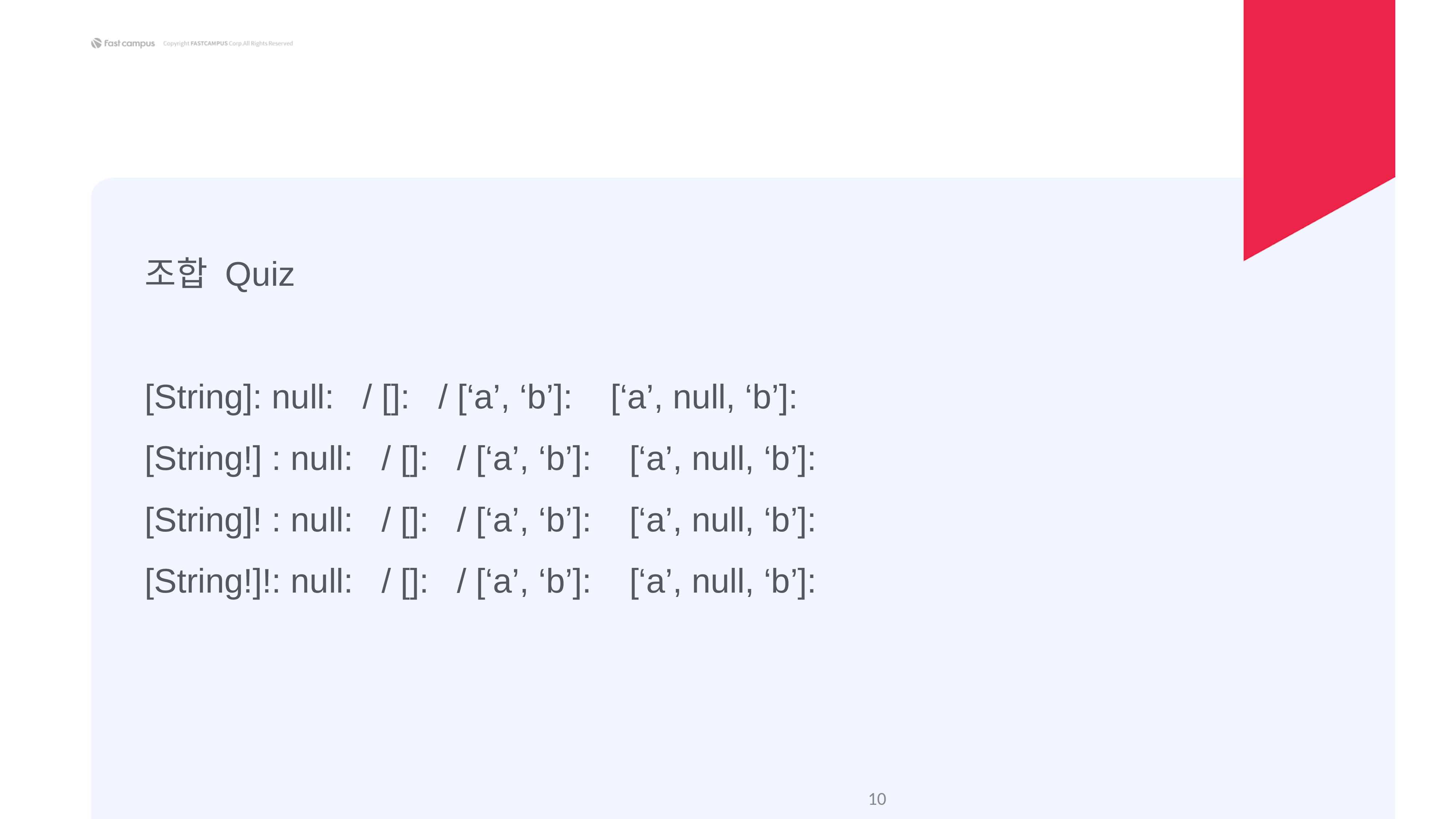

조합 Quiz

[String]: null:   / []:   / [‘a’, ‘b’]:    [‘a’, null, ‘b’]:
[String!] : null:   / []:   / [‘a’, ‘b’]:    [‘a’, null, ‘b’]:
[String]! : null:   / []:   / [‘a’, ‘b’]:    [‘a’, null, ‘b’]:
[String!]!: null:   / []:   / [‘a’, ‘b’]:    [‘a’, null, ‘b’]:

10